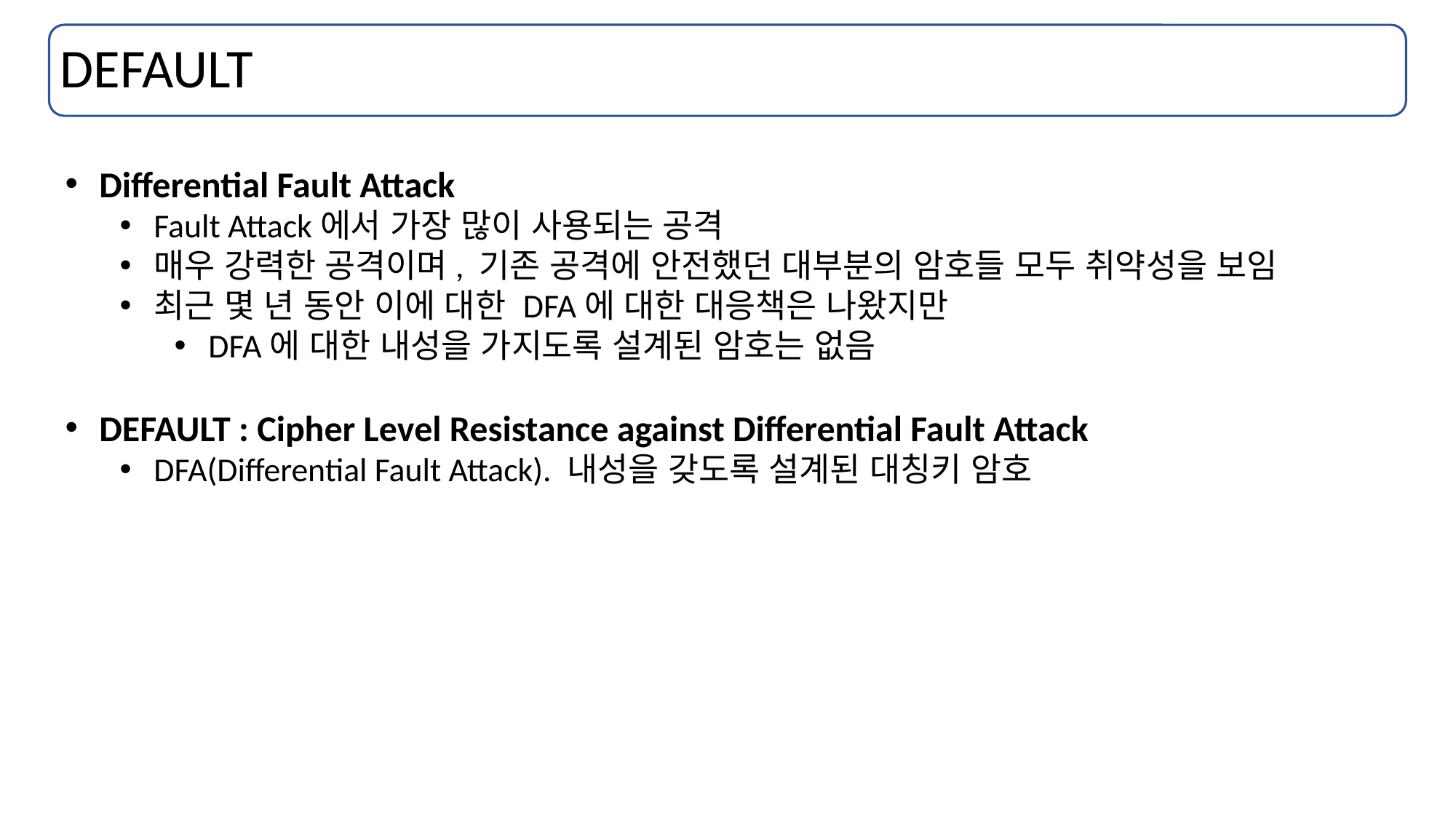

# DEFAULT
Differential Fault Attack
Fault Attack에서 가장 많이 사용되는 공격
매우 강력한 공격이며, 기존 공격에 안전했던 대부분의 암호들 모두 취약성을 보임
최근 몇 년 동안 이에 대한 DFA에 대한 대응책은 나왔지만
DFA에 대한 내성을 가지도록 설계된 암호는 없음

DEFAULT : Cipher Level Resistance against Differential Fault Attack
DFA(Differential Fault Attack). 내성을 갖도록 설계된 대칭키 암호